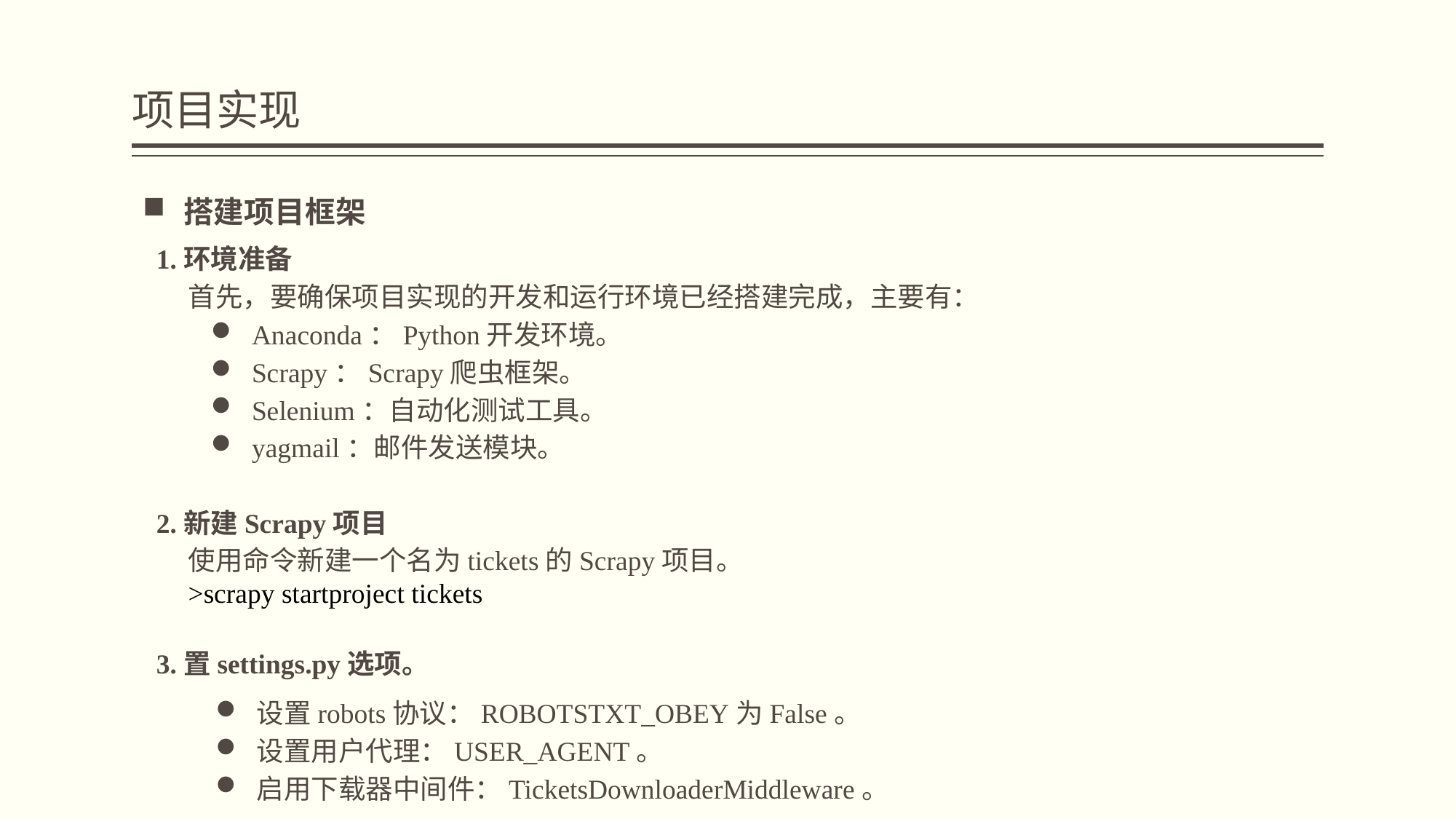

# 项目实现
搭建项目框架
1.环境准备
首先，要确保项目实现的开发和运行环境已经搭建完成，主要有：
Anaconda：Python开发环境。
Scrapy：Scrapy爬虫框架。
Selenium：自动化测试工具。
yagmail：邮件发送模块。

2.新建Scrapy项目
使用命令新建一个名为tickets的Scrapy项目。
>scrapy startproject tickets

3.置settings.py选项。
设置robots协议：ROBOTSTXT_OBEY为False。
设置用户代理：USER_AGENT。
启用下载器中间件：TicketsDownloaderMiddleware。